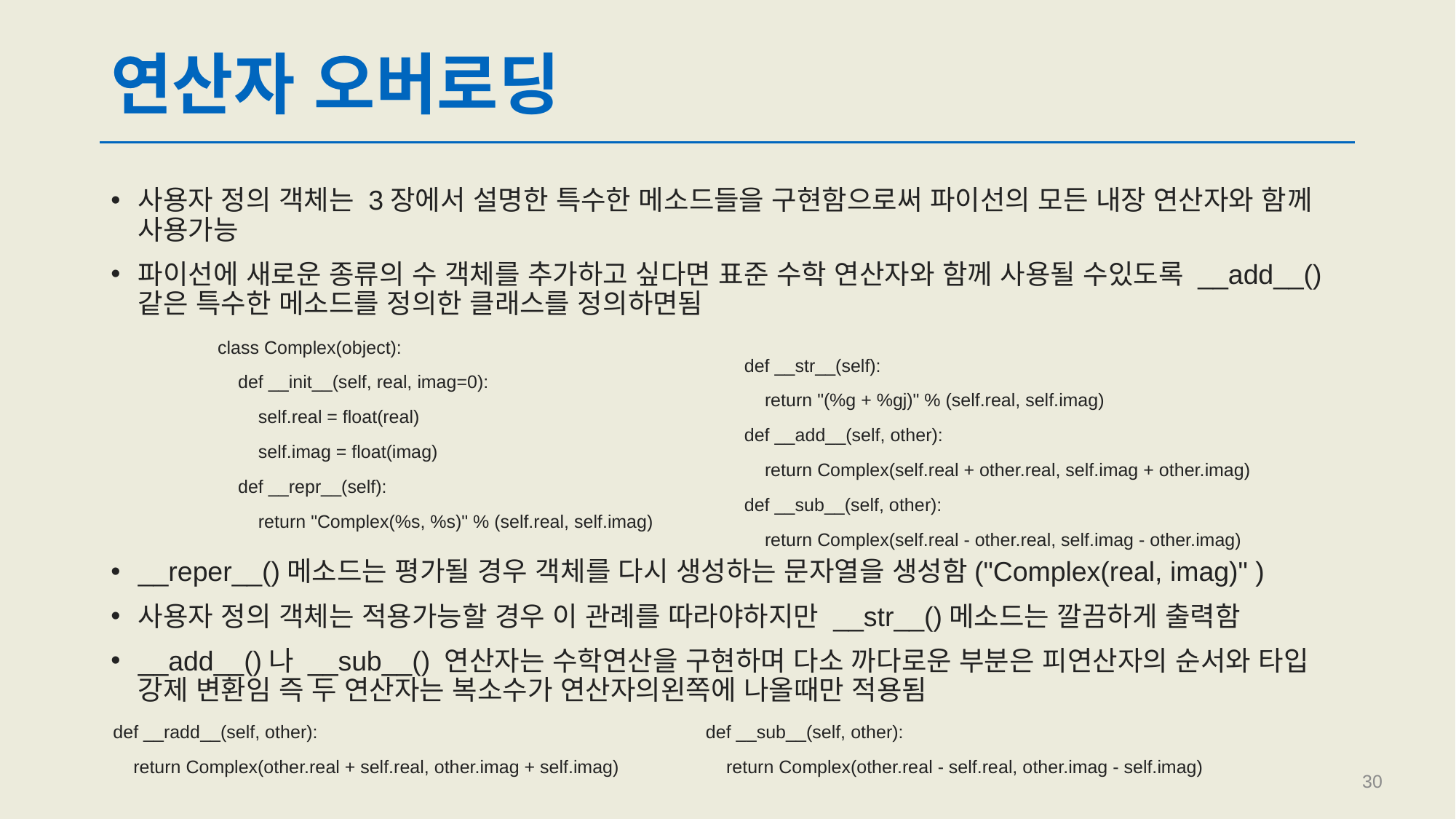

# 연산자 오버로딩
사용자 정의 객체는 3장에서 설명한 특수한 메소드들을 구현함으로써 파이선의 모든 내장 연산자와 함께 사용가능
파이선에 새로운 종류의 수 객체를 추가하고 싶다면 표준 수학 연산자와 함께 사용될 수있도록 __add__() 같은 특수한 메소드를 정의한 클래스를 정의하면됨

__reper__()메소드는 평가될 경우 객체를 다시 생성하는 문자열을 생성함("Complex(real, imag)" )
사용자 정의 객체는 적용가능할 경우 이 관례를 따라야하지만 __str__()메소드는 깔끔하게 출력함
__add__()나 __sub__() 연산자는 수학연산을 구현하며 다소 까다로운 부분은 피연산자의 순서와 타입 강제 변환임 즉 두 연산자는 복소수가 연산자의왼쪽에 나올때만 적용됨

class Complex(object):
    def __init__(self, real, imag=0):
        self.real = float(real)
        self.imag = float(imag)
    def __repr__(self):
        return "Complex(%s, %s)" % (self.real, self.imag)
    def __str__(self):
        return "(%g + %gj)" % (self.real, self.imag)
    def __add__(self, other):
        return Complex(self.real + other.real, self.imag + other.imag)
    def __sub__(self, other):
        return Complex(self.real - other.real, self.imag - other.imag)
    def __radd__(self, other):
        return Complex(other.real + self.real, other.imag + self.imag)
    def __sub__(self, other):
        return Complex(other.real - self.real, other.imag - self.imag)
30